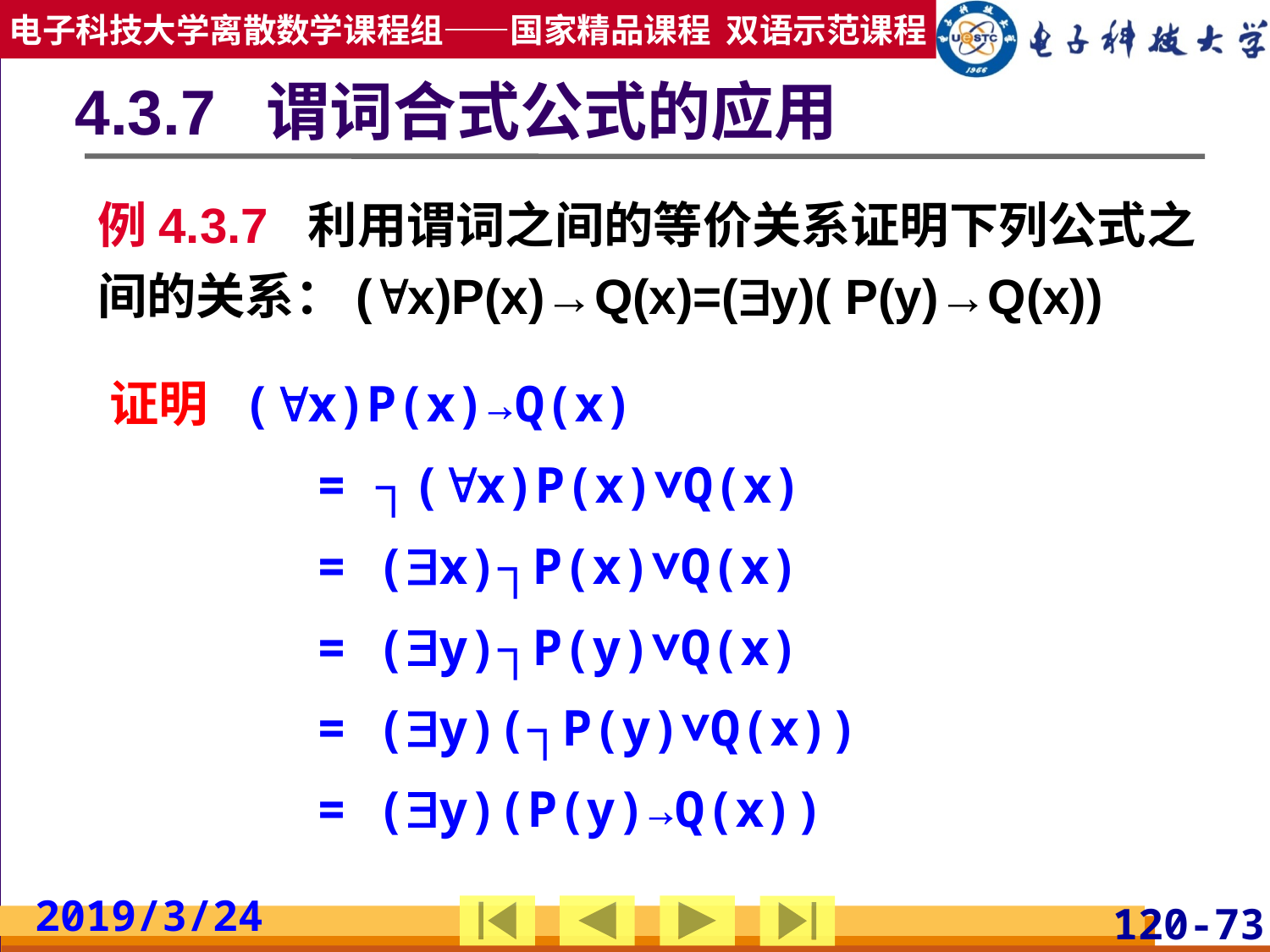

# 4.3.7  谓词合式公式的应用
例4.3.7  利用谓词之间的等价关系证明下列公式之间的关系：(∀x)P(x)→Q(x)=(∃y)( P(y)→Q(x))
证明  (∀x)P(x)→Q(x)
       = ┐(∀x)P(x)∨Q(x)
       = (∃x)┐P(x)∨Q(x)
       = (∃y)┐P(y)∨Q(x)
       = (∃y)(┐P(y)∨Q(x))
       = (∃y)(P(y)→Q(x))
2019/3/24